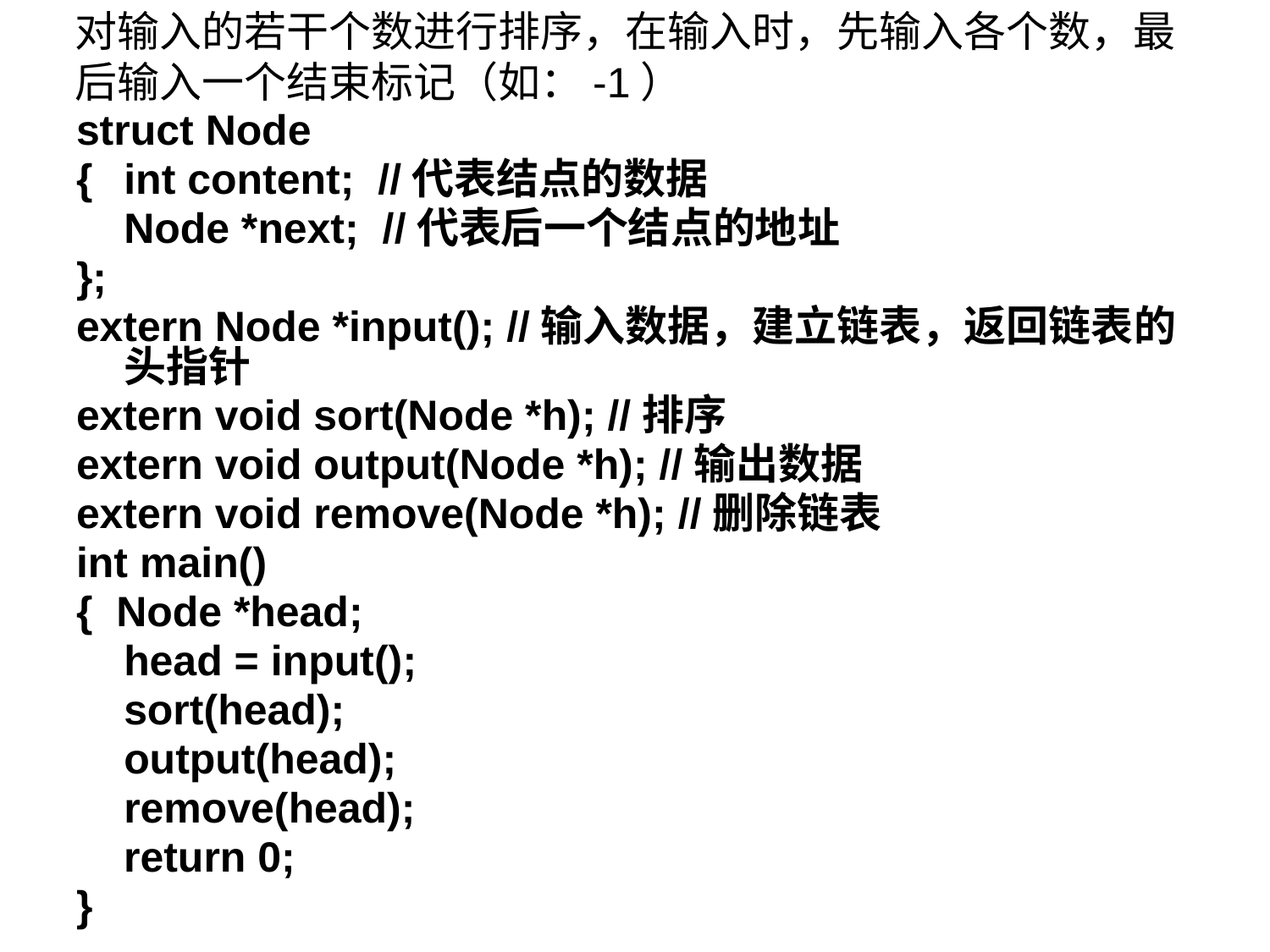

对输入的若干个数进行排序，在输入时，先输入各个数，最后输入一个结束标记（如：-1）
struct Node
{	int content;  //代表结点的数据
	Node *next;  //代表后一个结点的地址
};
extern Node *input(); //输入数据，建立链表，返回链表的头指针
extern void sort(Node *h); //排序
extern void output(Node *h); //输出数据
extern void remove(Node *h); //删除链表
int main()
{  Node *head;
	head = input();
	sort(head);
	output(head);
	remove(head);
    return 0;
}